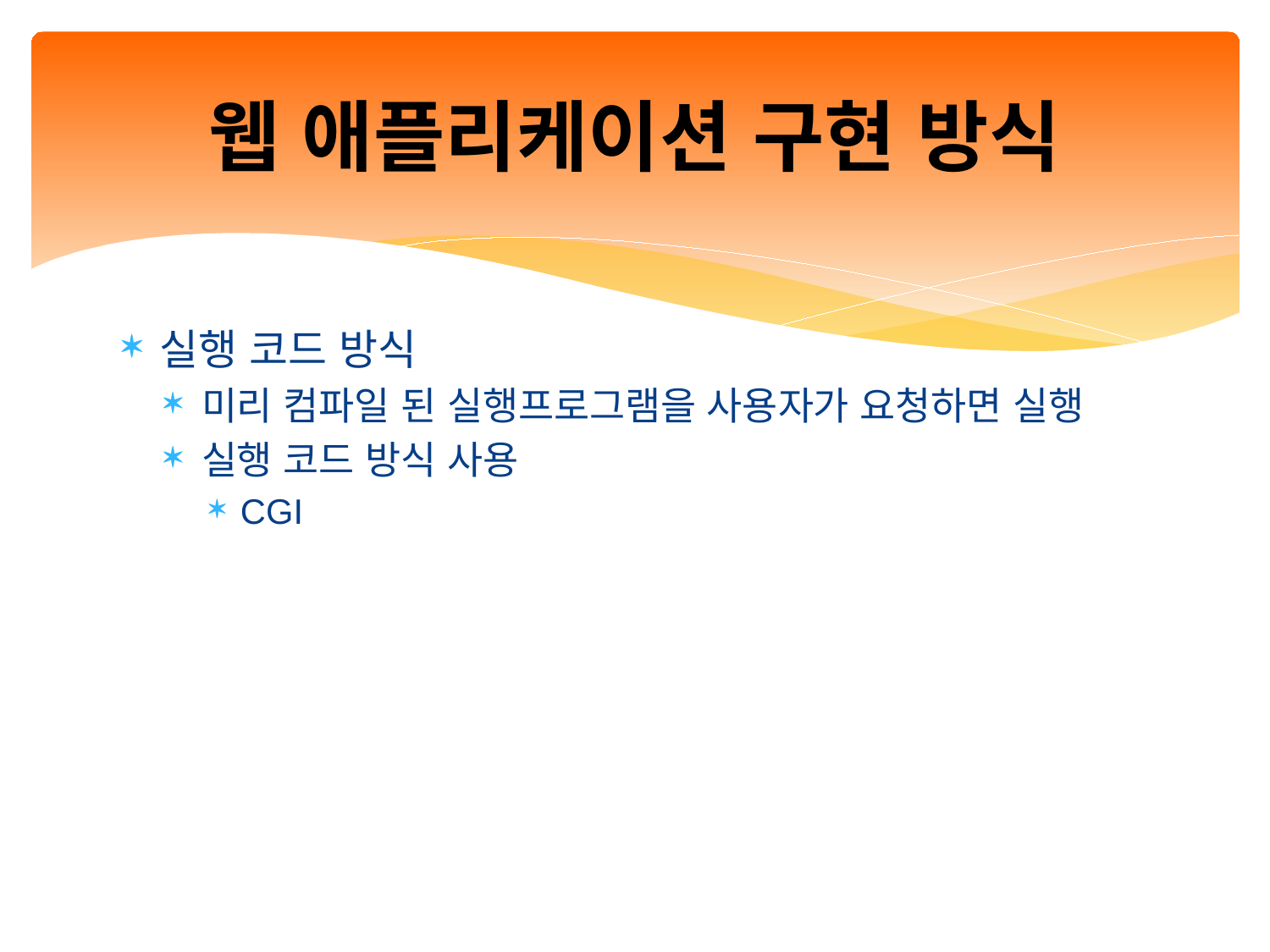

# 웹 애플리케이션 구현 방식
실행 코드 방식
미리 컴파일 된 실행프로그램을 사용자가 요청하면 실행
실행 코드 방식 사용
CGI